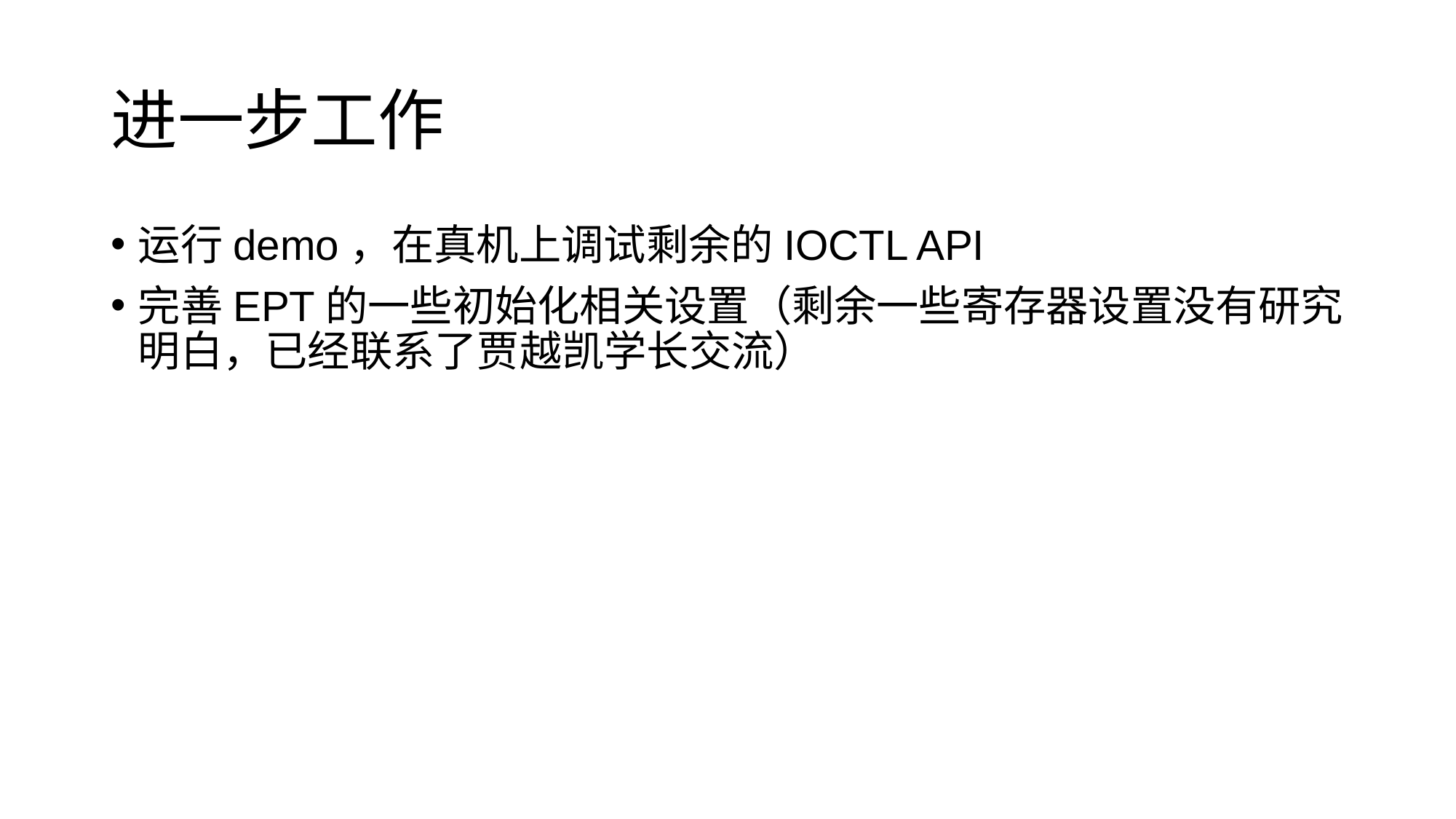

# 进一步工作
运行demo，在真机上调试剩余的IOCTL API
完善EPT的一些初始化相关设置（剩余一些寄存器设置没有研究明白，已经联系了贾越凯学长交流）